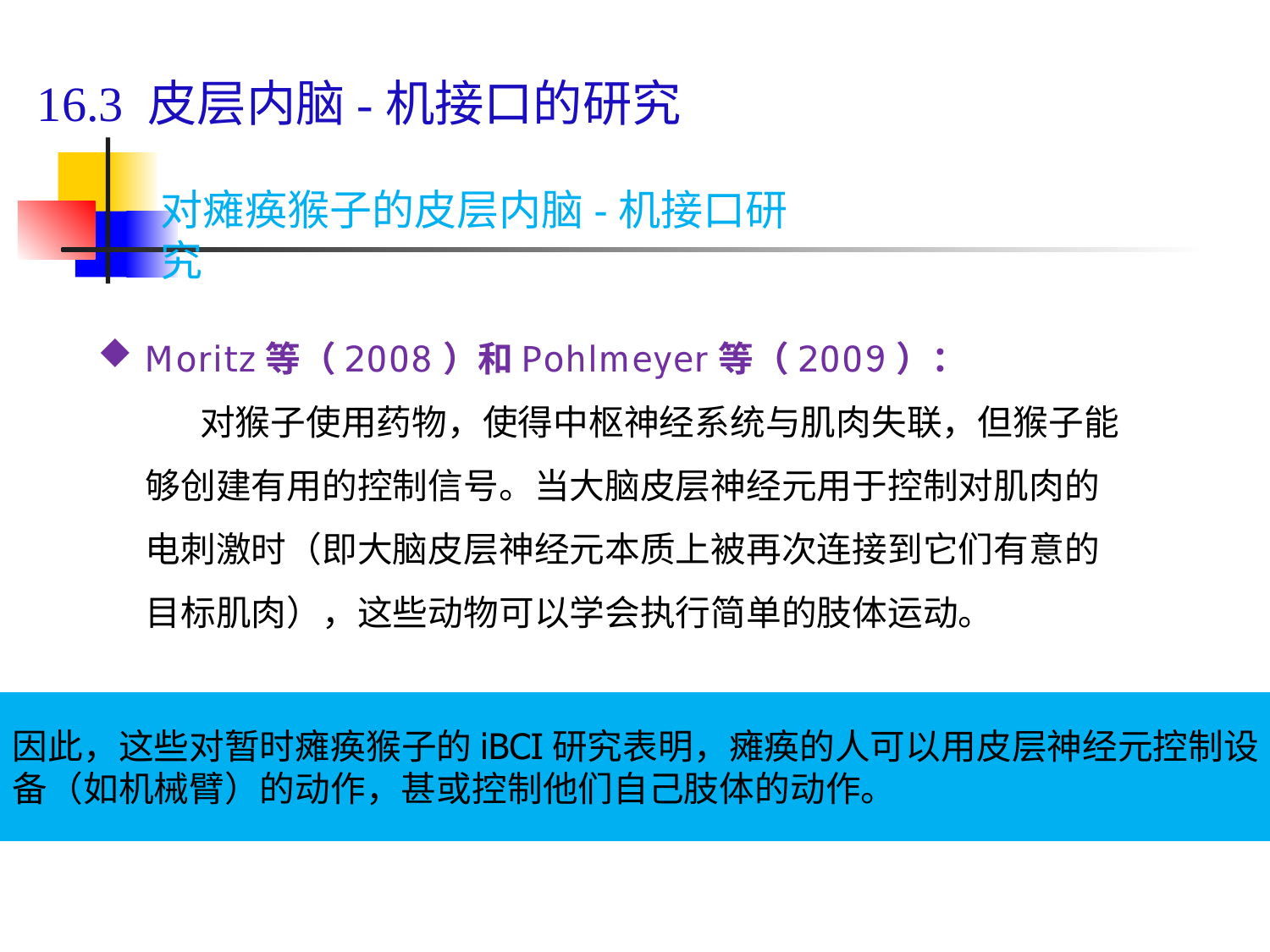

# 16.3 皮层内脑-机接口的研究
对瘫痪猴子的皮层内脑-机接口研究
Moritz等（2008）和Pohlmeyer等（2009）：
            对猴子使用药物，使得中枢神经系统与肌肉失联，但猴子能够创建有用的控制信号。当大脑皮层神经元用于控制对肌肉的电刺激时（即大脑皮层神经元本质上被再次连接到它们有意的目标肌肉），这些动物可以学会执行简单的肢体运动。
因此，这些对暂时瘫痪猴子的iBCI研究表明，瘫痪的人可以用皮层神经元控制设备（如机械臂）的动作，甚或控制他们自己肢体的动作。